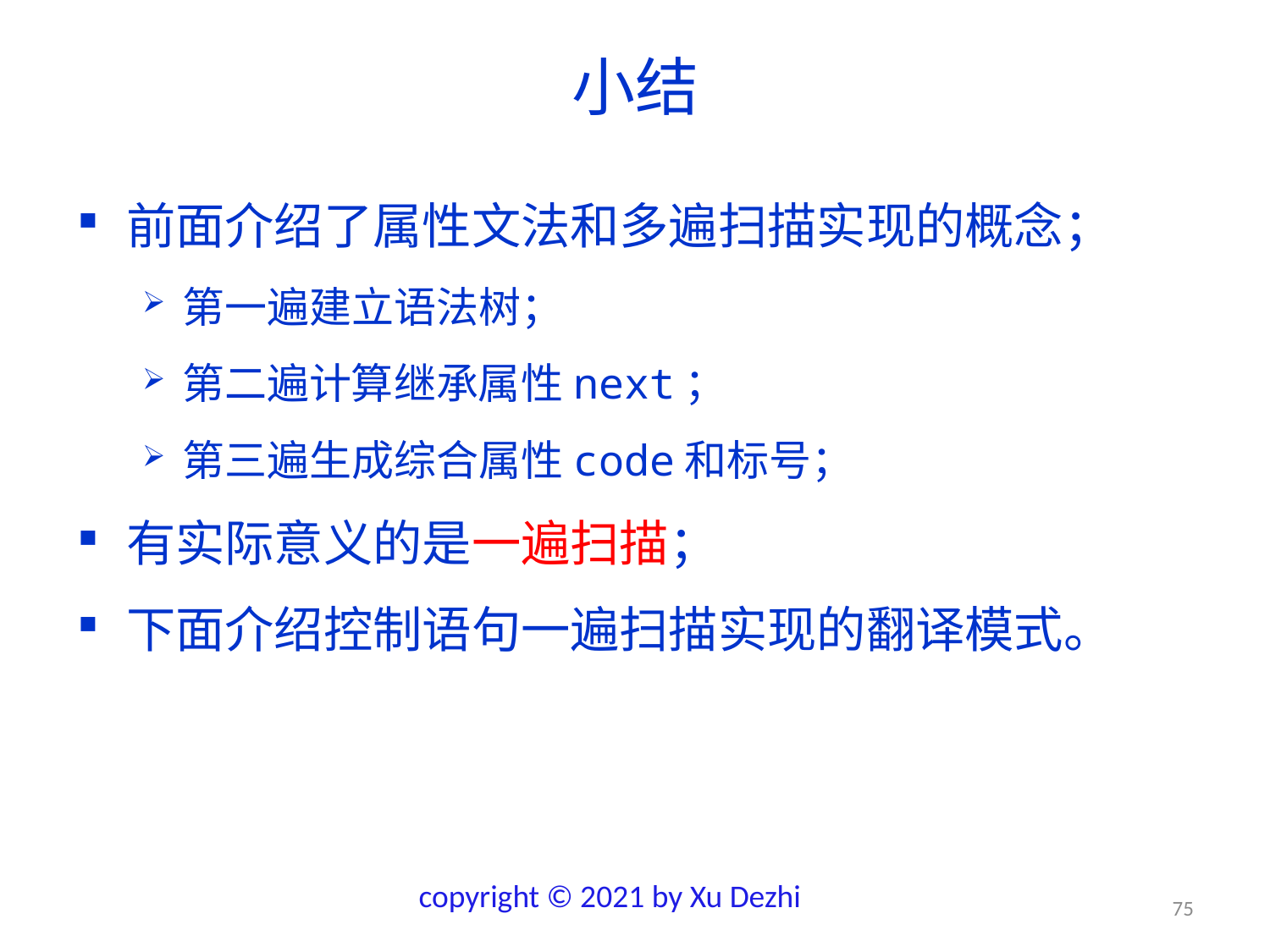

# 小结
前面介绍了属性文法和多遍扫描实现的概念；
第一遍建立语法树；
第二遍计算继承属性next；
第三遍生成综合属性code和标号；
有实际意义的是一遍扫描；
下面介绍控制语句一遍扫描实现的翻译模式。
copyright © 2021 by Xu Dezhi
75